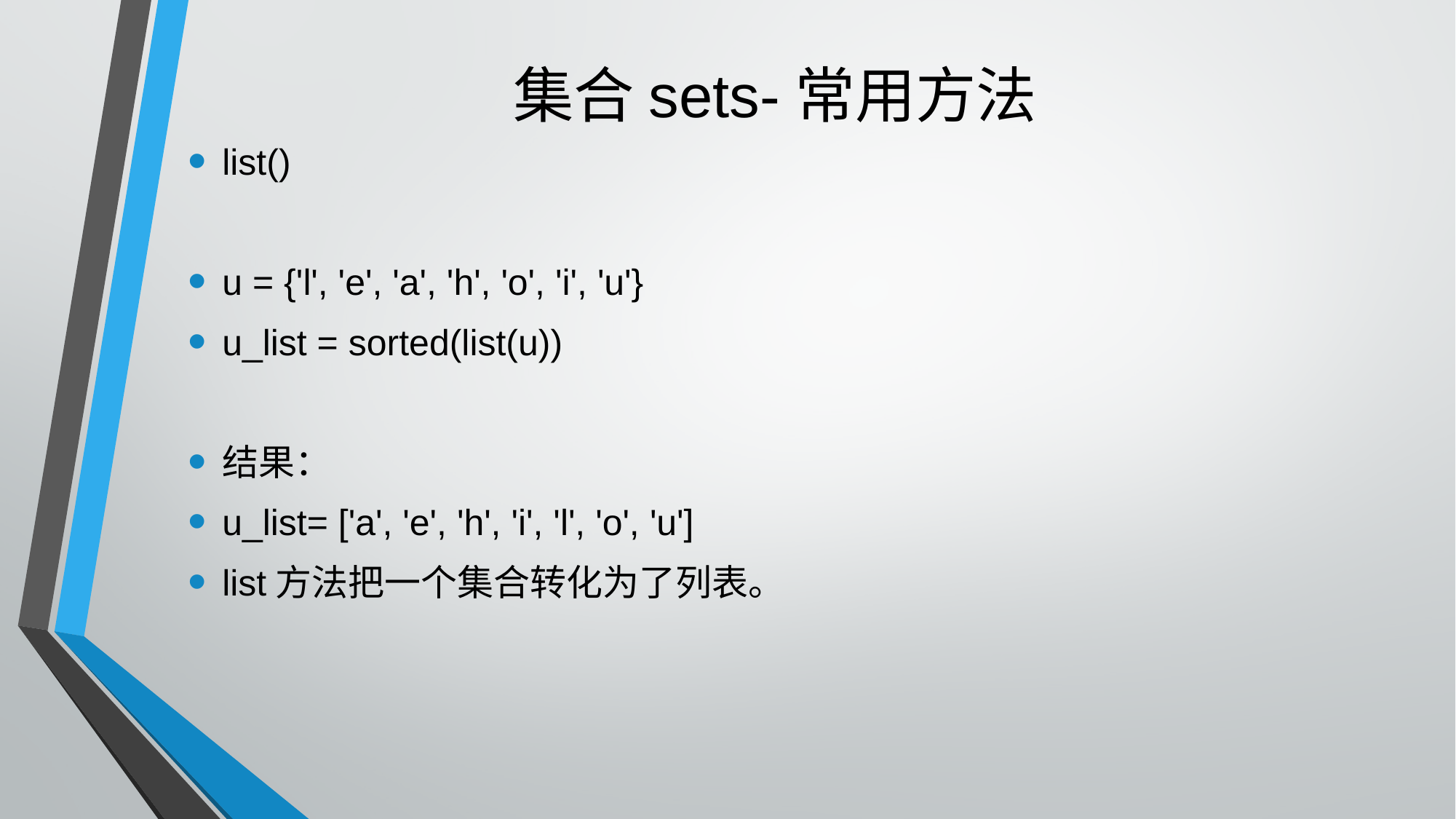

# 集合sets-常用方法
list()

u = {'l', 'e', 'a', 'h', 'o', 'i', 'u'}
u_list = sorted(list(u))

结果：
u_list= ['a', 'e', 'h', 'i', 'l', 'o', 'u']
list方法把一个集合转化为了列表。